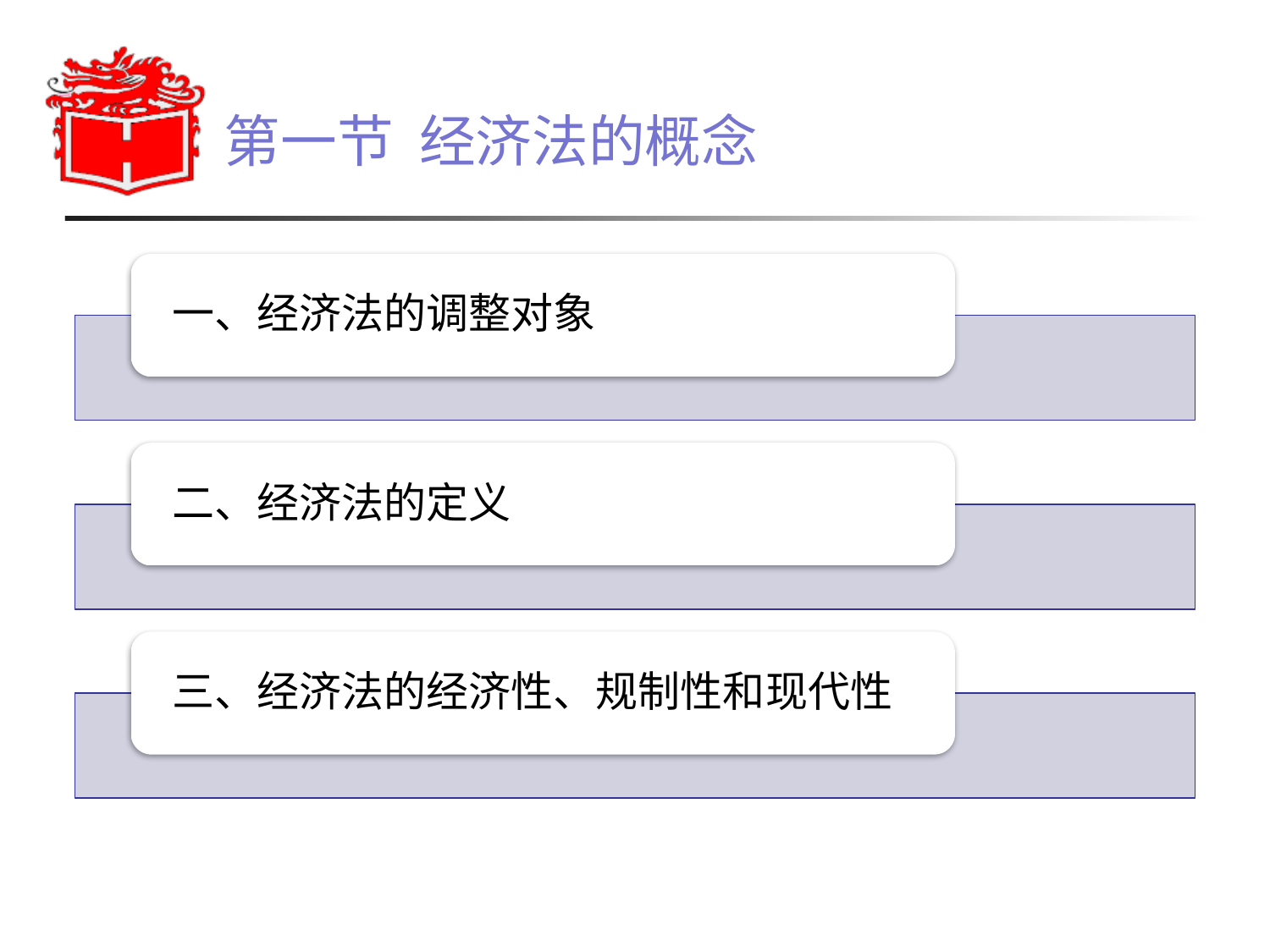

# 第一节  经济法的概念
一、经济法的调整对象
二、经济法的定义
三、经济法的经济性、规制性和现代性